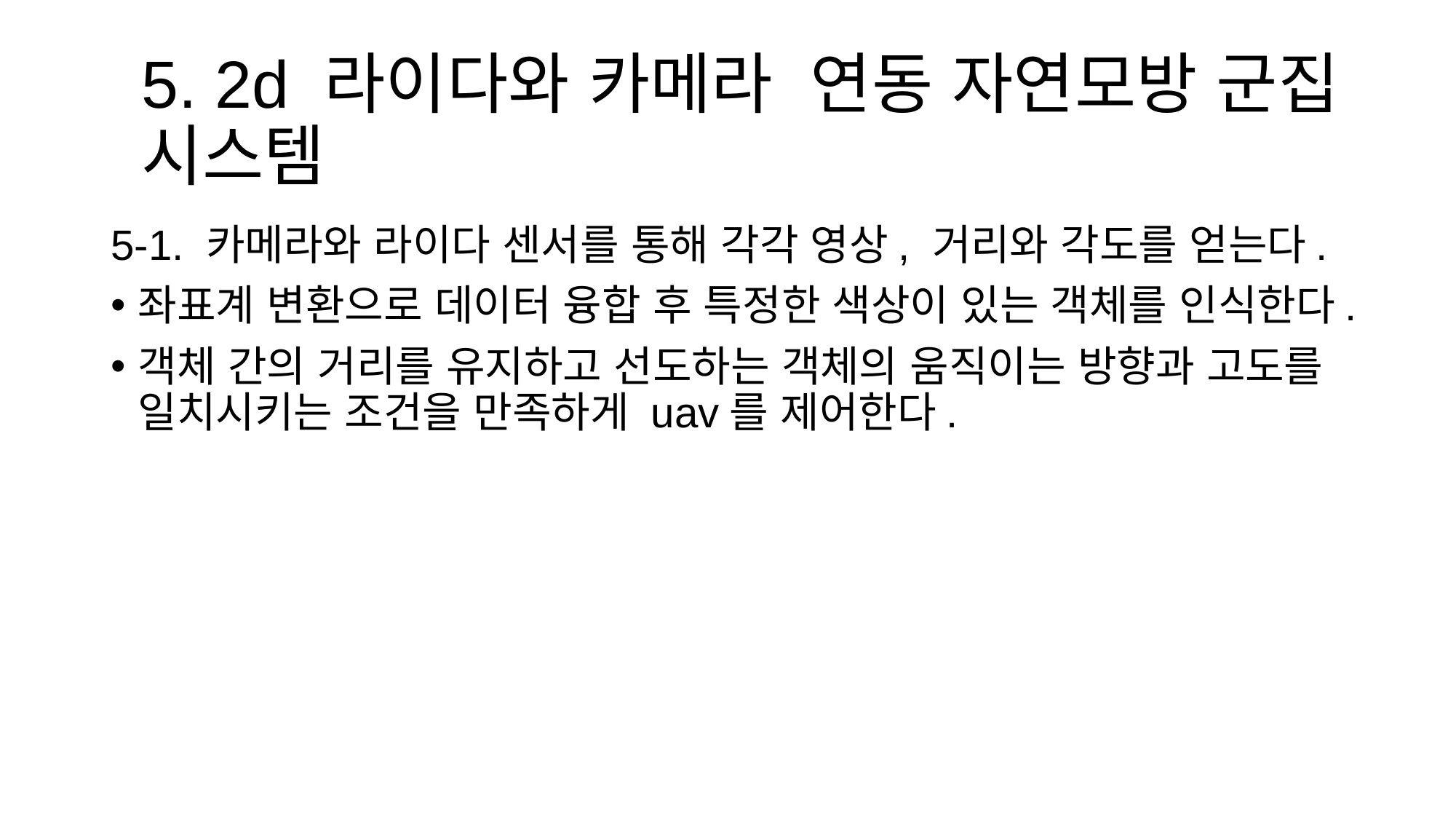

# 5. 2d 라이다와 카메라  연동 자연모방 군집 시스템
5-1. 카메라와 라이다 센서를 통해 각각 영상, 거리와 각도를 얻는다.
좌표계 변환으로 데이터 융합 후 특정한 색상이 있는 객체를 인식한다.
객체 간의 거리를 유지하고 선도하는 객체의 움직이는 방향과 고도를 일치시키는 조건을 만족하게 uav를 제어한다.